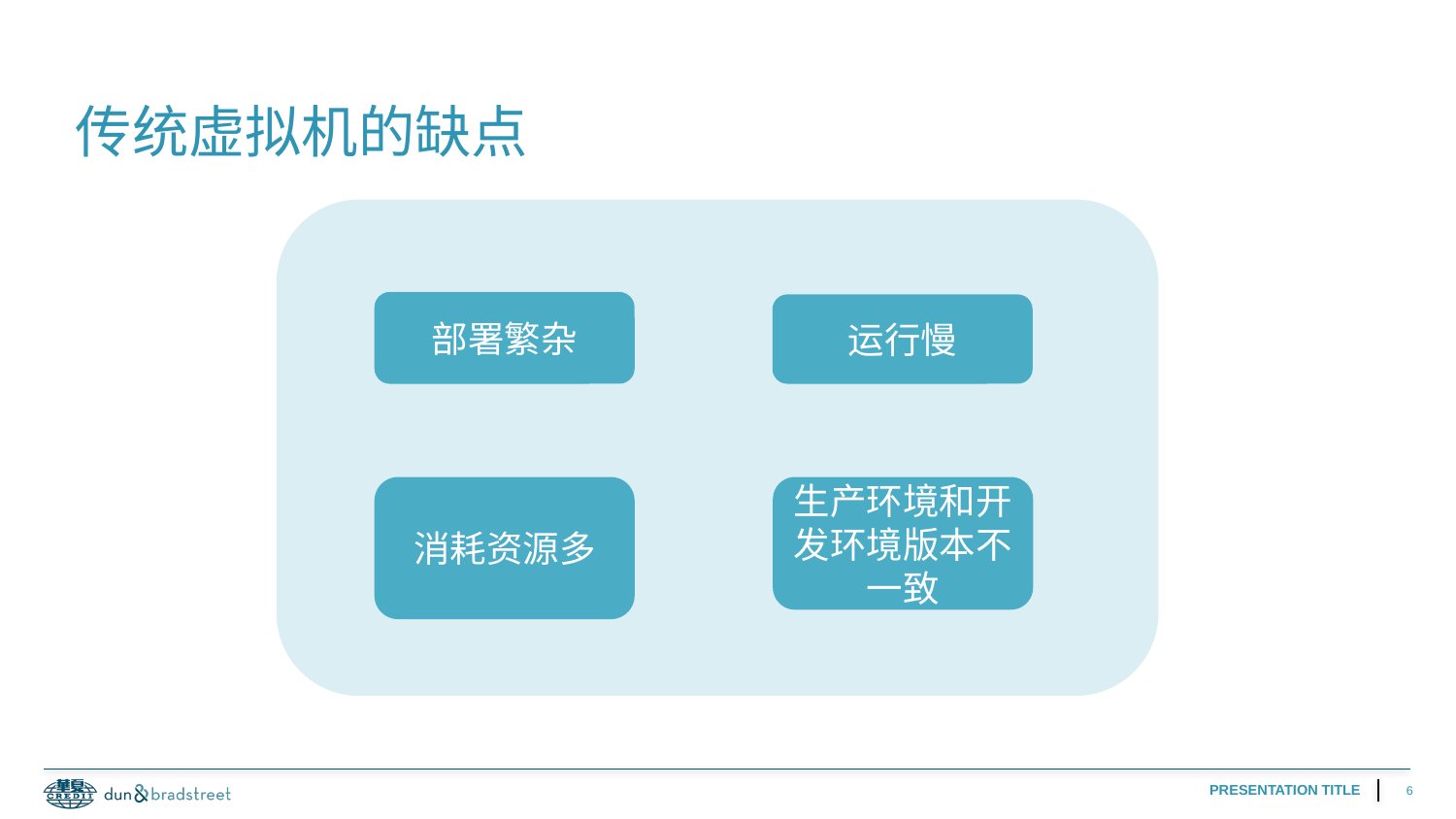

传统虚拟机的缺点

部署繁杂
运行慢
消耗资源多
生产环境和开发环境版本不一致